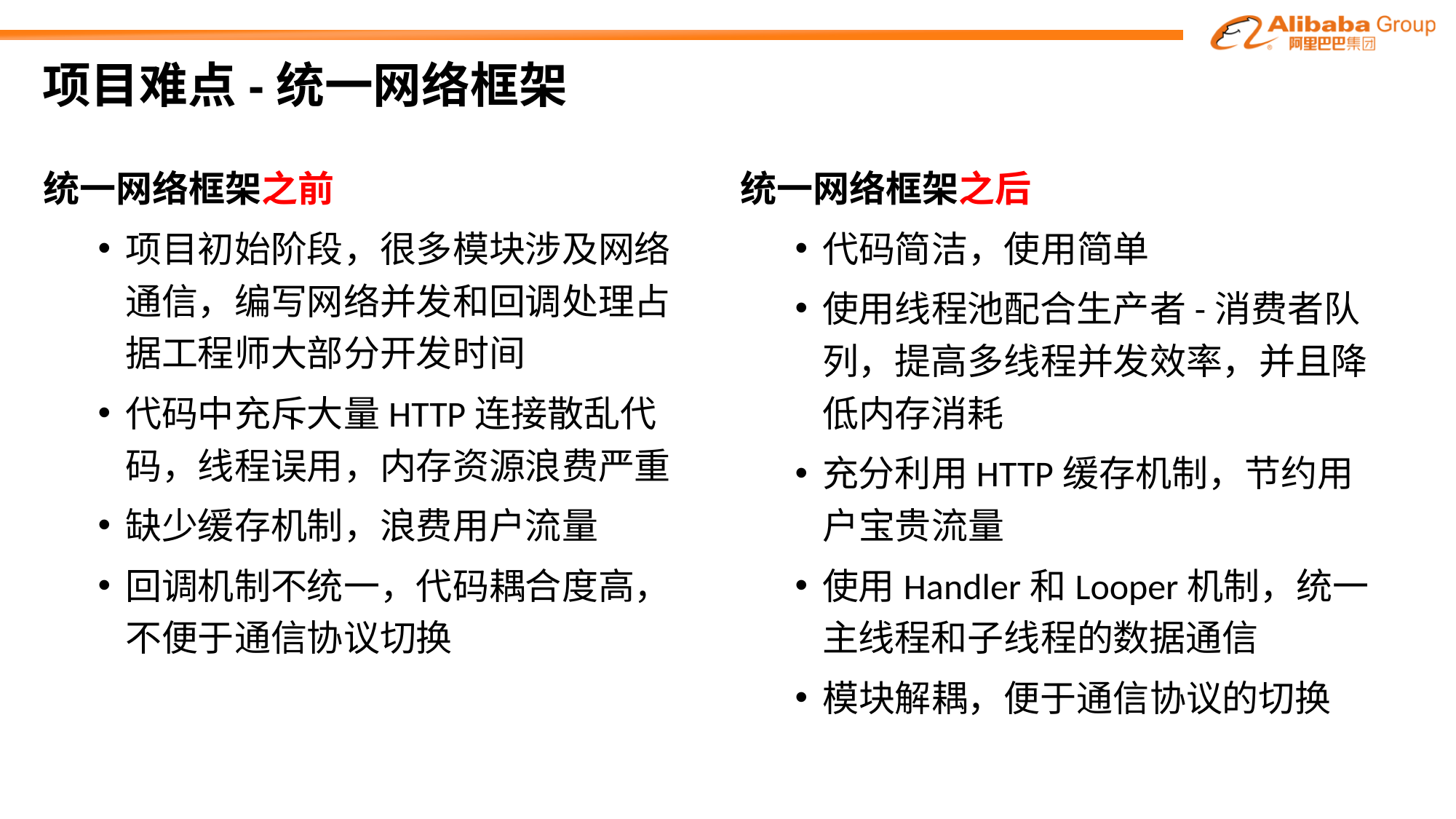

# 项目难点-统一网络框架
统一网络框架之前
项目初始阶段，很多模块涉及网络通信，编写网络并发和回调处理占据工程师大部分开发时间
代码中充斥大量HTTP连接散乱代码，线程误用，内存资源浪费严重
缺少缓存机制，浪费用户流量
回调机制不统一，代码耦合度高，不便于通信协议切换

统一网络框架之后
代码简洁，使用简单
使用线程池配合生产者-消费者队列，提高多线程并发效率，并且降低内存消耗
充分利用HTTP缓存机制，节约用户宝贵流量
使用Handler和Looper机制，统一主线程和子线程的数据通信
模块解耦，便于通信协议的切换